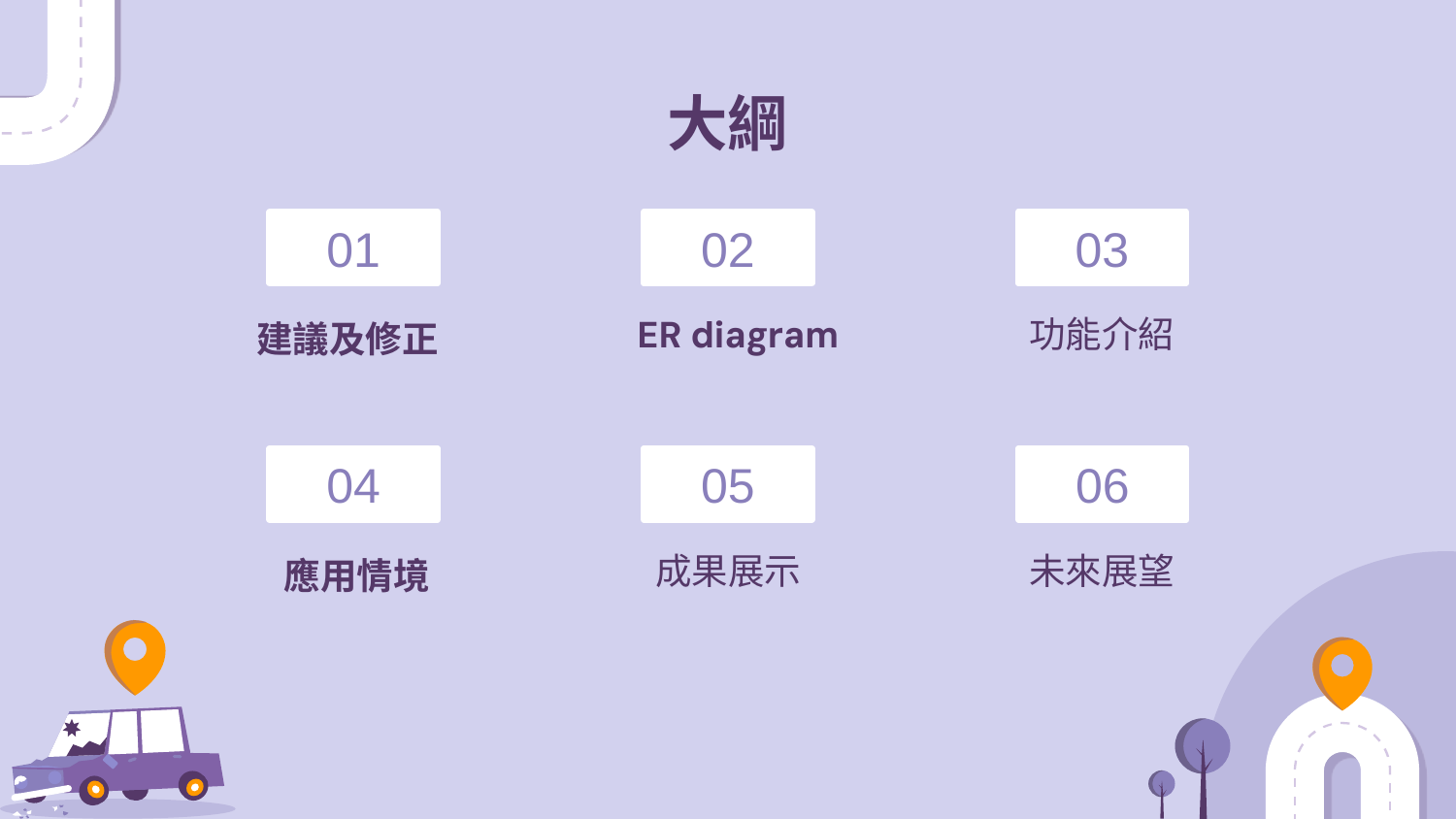

# 大綱
01
02
03
建議及修正
ER diagram
功能介紹
04
05
06
應用情境
成果展示
未來展望